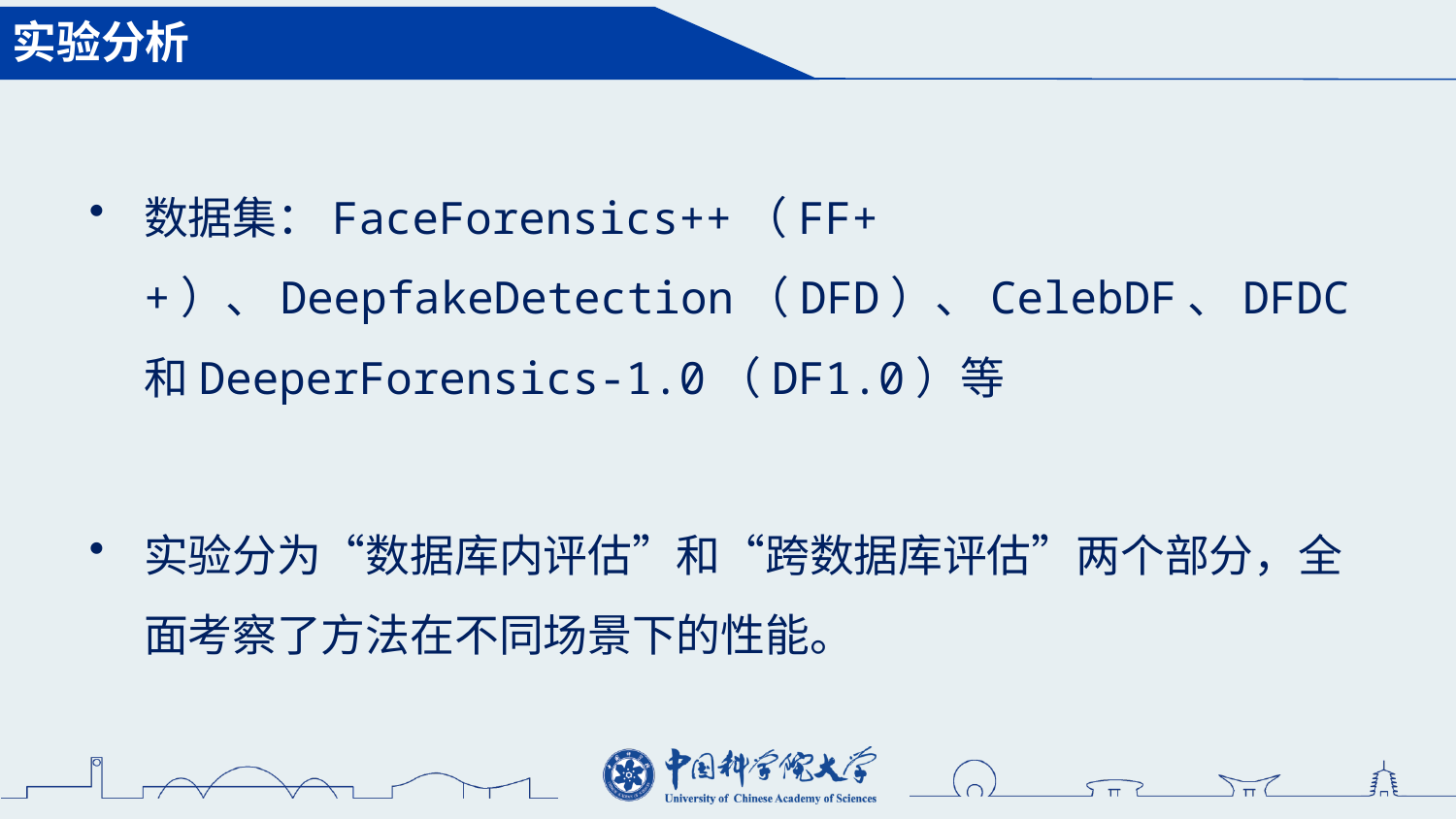

实验分析
#

数据集：FaceForensics++（FF++）、DeepfakeDetection（DFD）、CelebDF、DFDC和DeeperForensics-1.0（DF1.0）等

实验分为“数据库内评估”和“跨数据库评估”两个部分，全面考察了方法在不同场景下的性能。